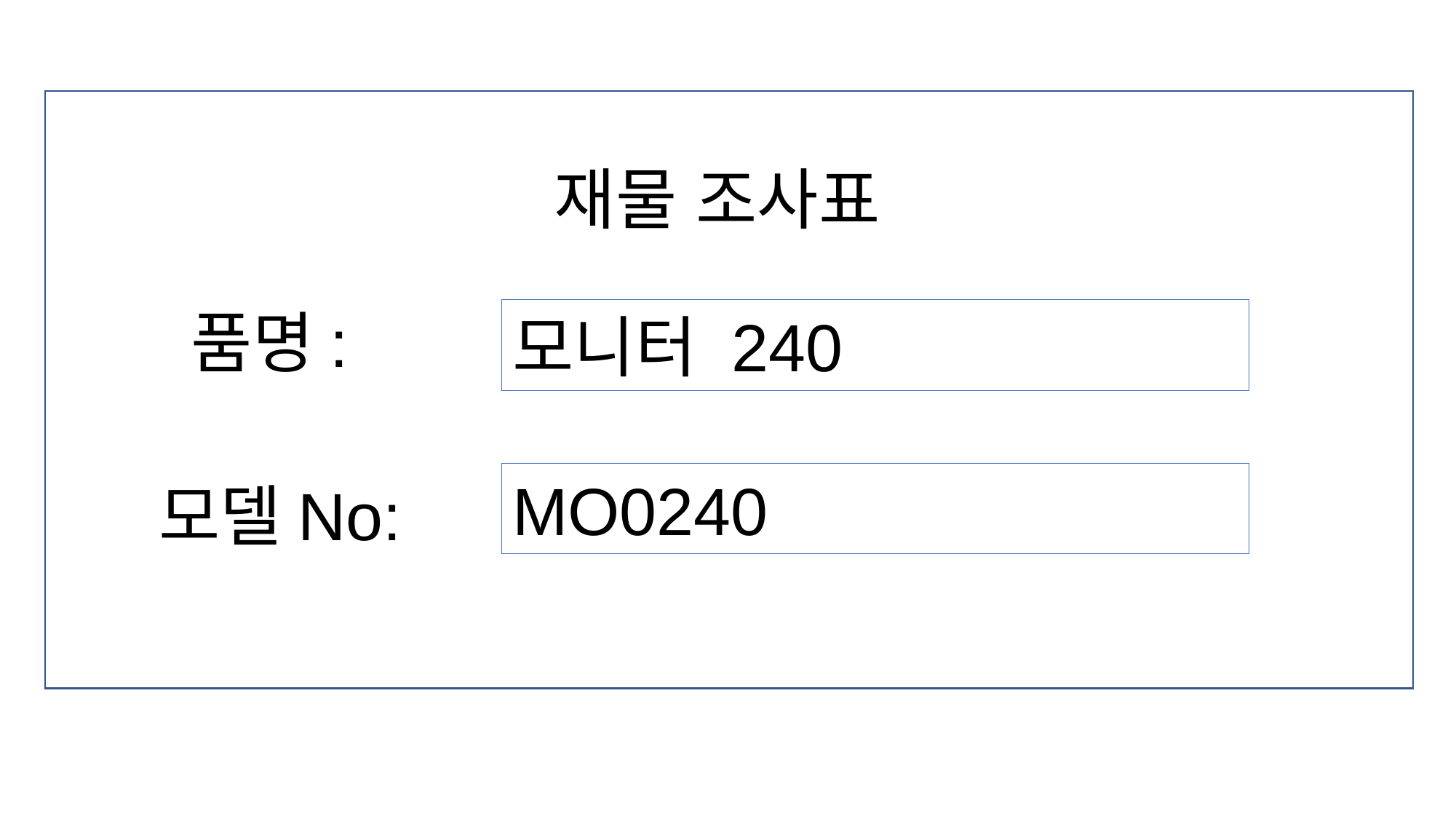

재물 조사표
품명:
모니터 240
MO0240
모델No: